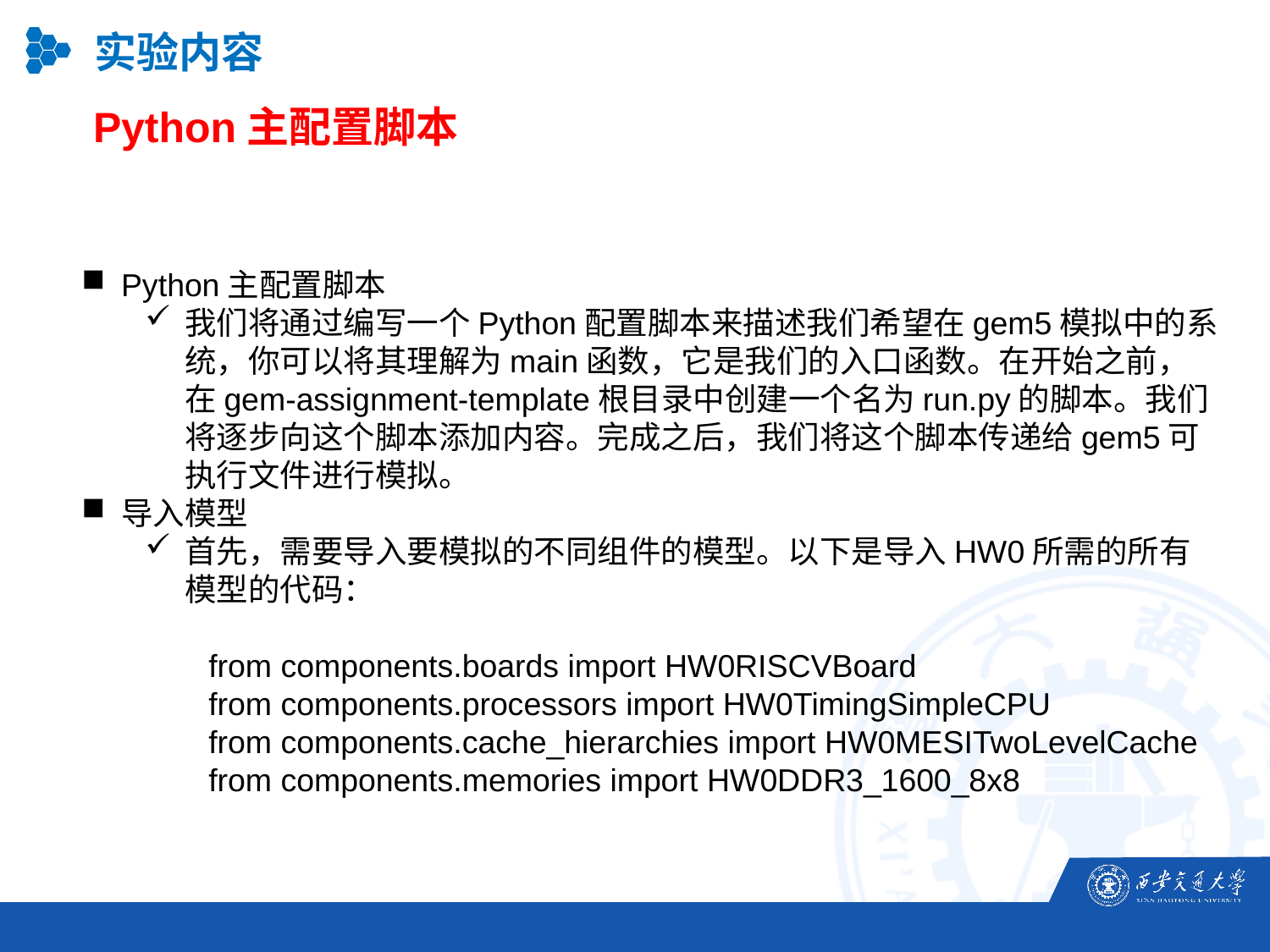

实验内容
Python主配置脚本

Python主配置脚本
我们将通过编写一个Python配置脚本来描述我们希望在gem5模拟中的系统，你可以将其理解为main函数，它是我们的入口函数。在开始之前，在gem-assignment-template根目录中创建一个名为run.py的脚本。我们将逐步向这个脚本添加内容。完成之后，我们将这个脚本传递给gem5可执行文件进行模拟。
导入模型
首先，需要导入要模拟的不同组件的模型。以下是导入HW0所需的所有模型的代码：

from components.boards import HW0RISCVBoard
from components.processors import HW0TimingSimpleCPU
from components.cache_hierarchies import HW0MESITwoLevelCache
from components.memories import HW0DDR3_1600_8x8